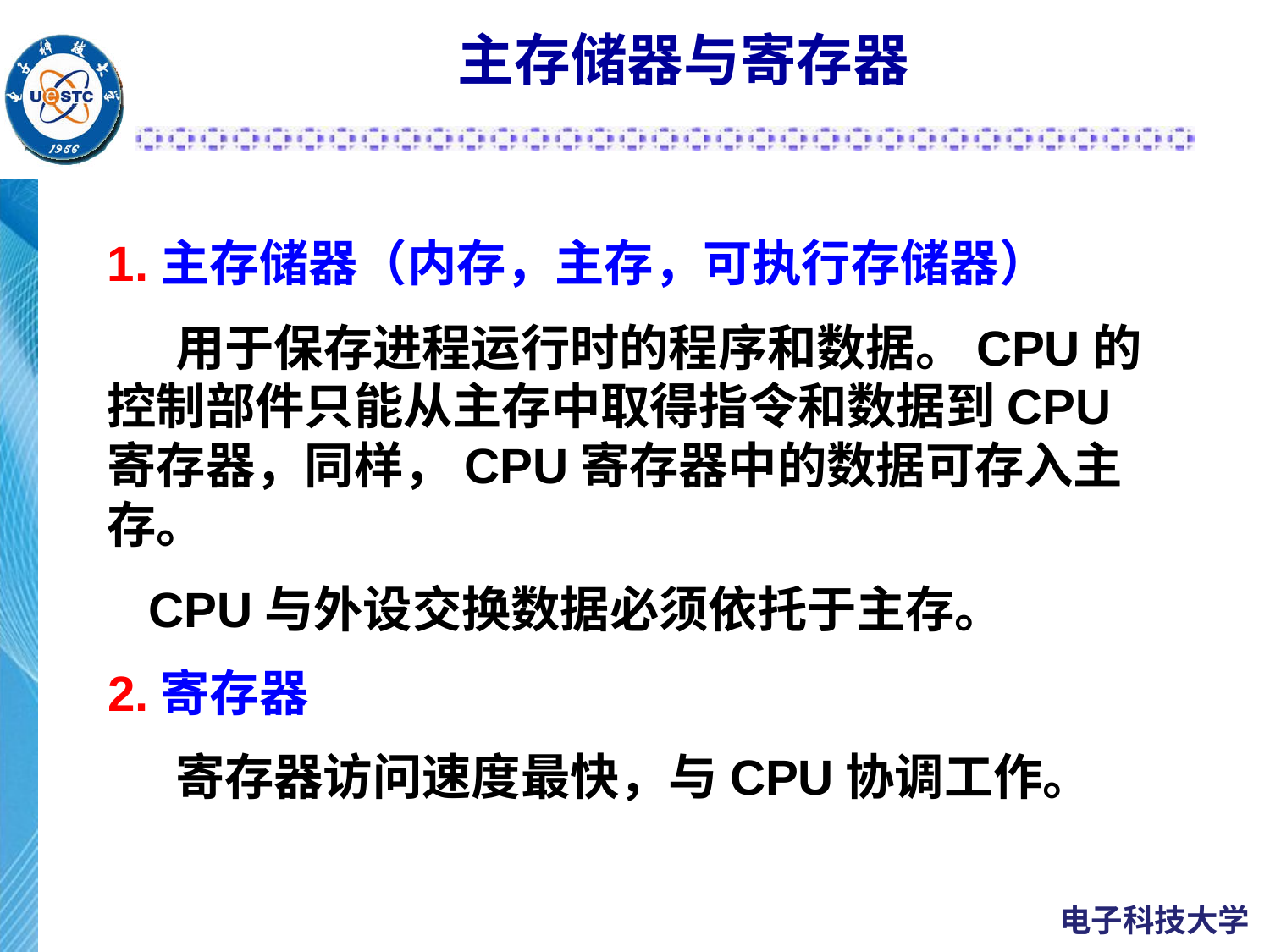

# 主存储器与寄存器
1.主存储器（内存，主存，可执行存储器）
     用于保存进程运行时的程序和数据。CPU的控制部件只能从主存中取得指令和数据到CPU寄存器，同样，CPU寄存器中的数据可存入主存。
   CPU与外设交换数据必须依托于主存。
2.寄存器
     寄存器访问速度最快，与CPU协调工作。